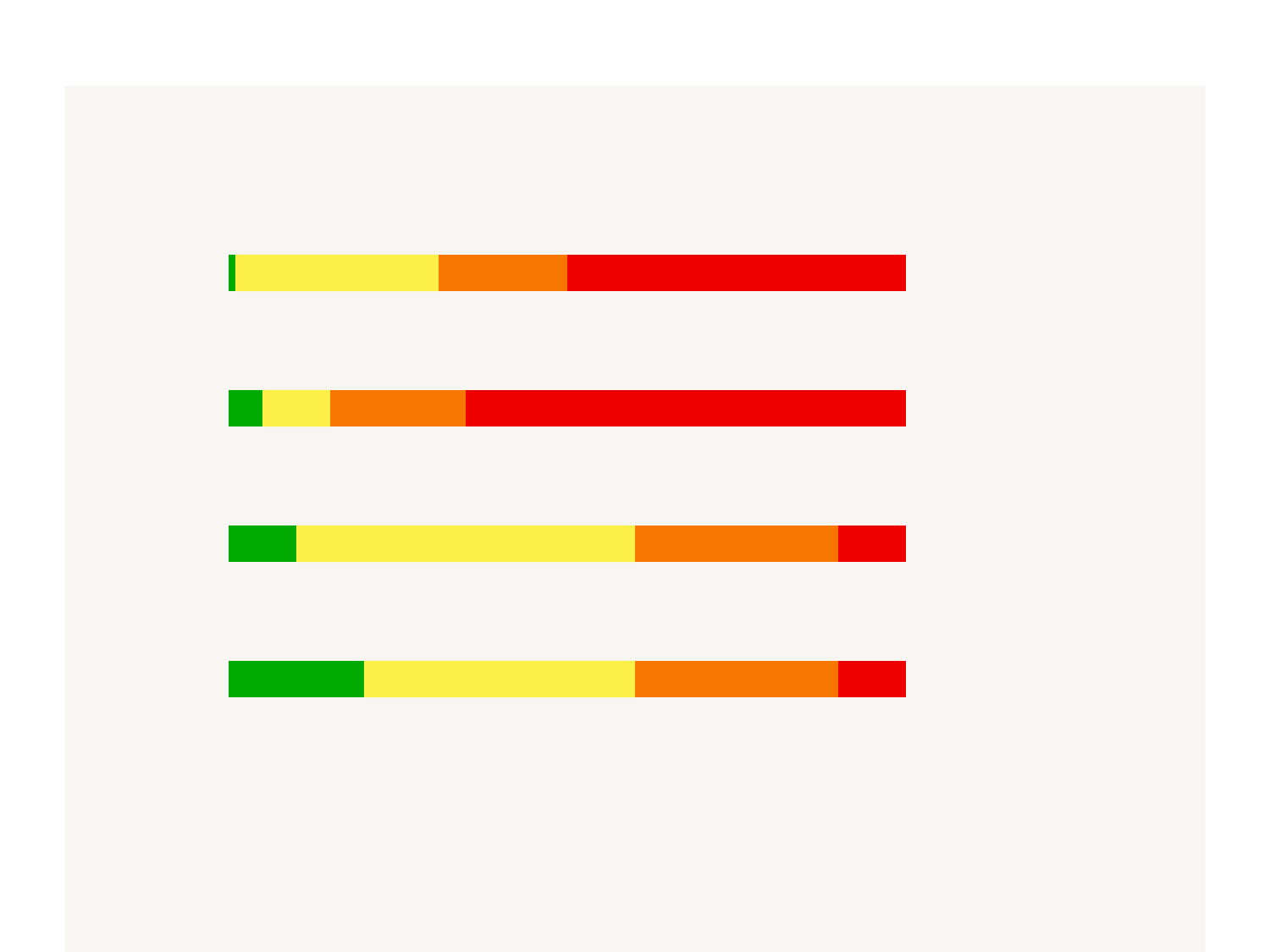

### Chart

| Category | 계열 1 | 계열 2 | 계열 3 | 계열 4 |
|---|---|---|---|---|
| 항목 1 | 20.0 | 40.0 | 30.0 | 10.0 |
| 항목 2 | 10.0 | 50.0 | 30.0 | 10.0 |
| 항목 3 | 5.0 | 10.0 | 20.0 | 65.0 |
| 항목 4 | 1.0 | 30.0 | 19.0 | 50.0 |